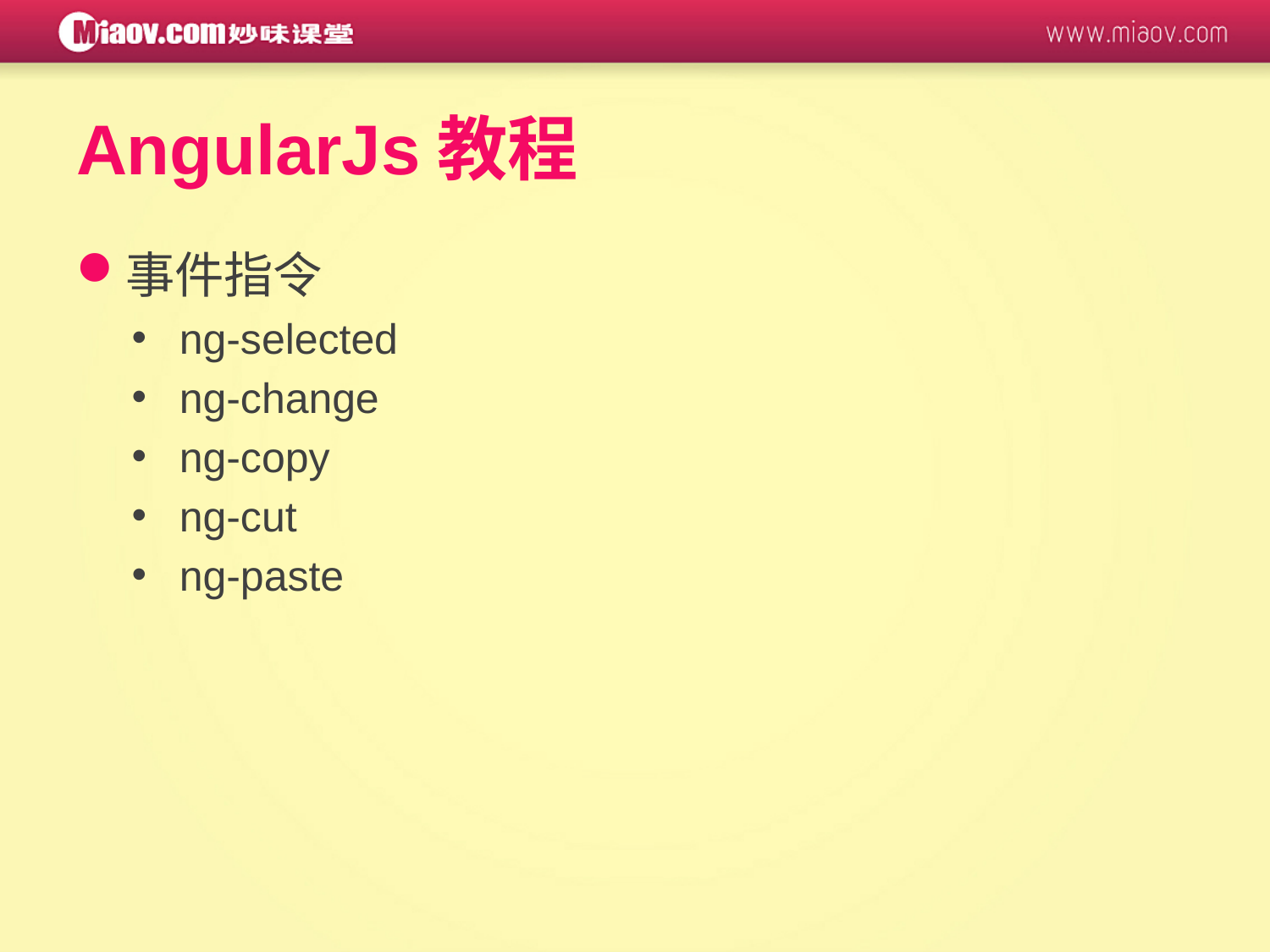

# AngularJs教程
事件指令
ng-selected
ng-change
ng-copy
ng-cut
ng-paste